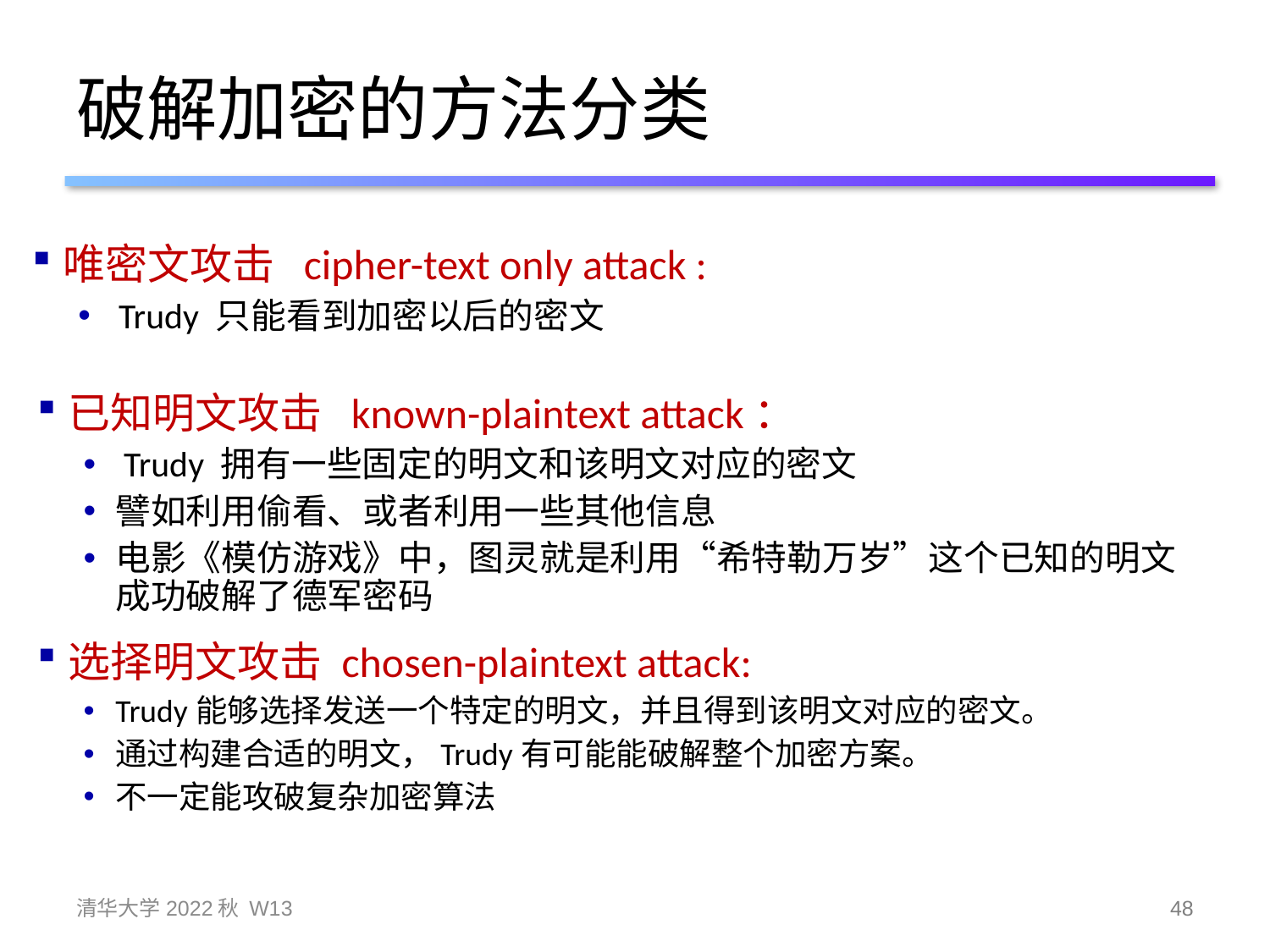

# 破解加密的方法分类
唯密文攻击  cipher-text only attack :
 Trudy 只能看到加密以后的密文
已知明文攻击  known-plaintext attack：
 Trudy 拥有一些固定的明文和该明文对应的密文
譬如利用偷看、或者利用一些其他信息
电影《模仿游戏》中，图灵就是利用“希特勒万岁”这个已知的明文成功破解了德军密码
选择明文攻击 chosen-plaintext attack:
Trudy能够选择发送一个特定的明文，并且得到该明文对应的密文。
通过构建合适的明文，Trudy有可能能破解整个加密方案。
不一定能攻破复杂加密算法
清华大学2022秋 W13
48